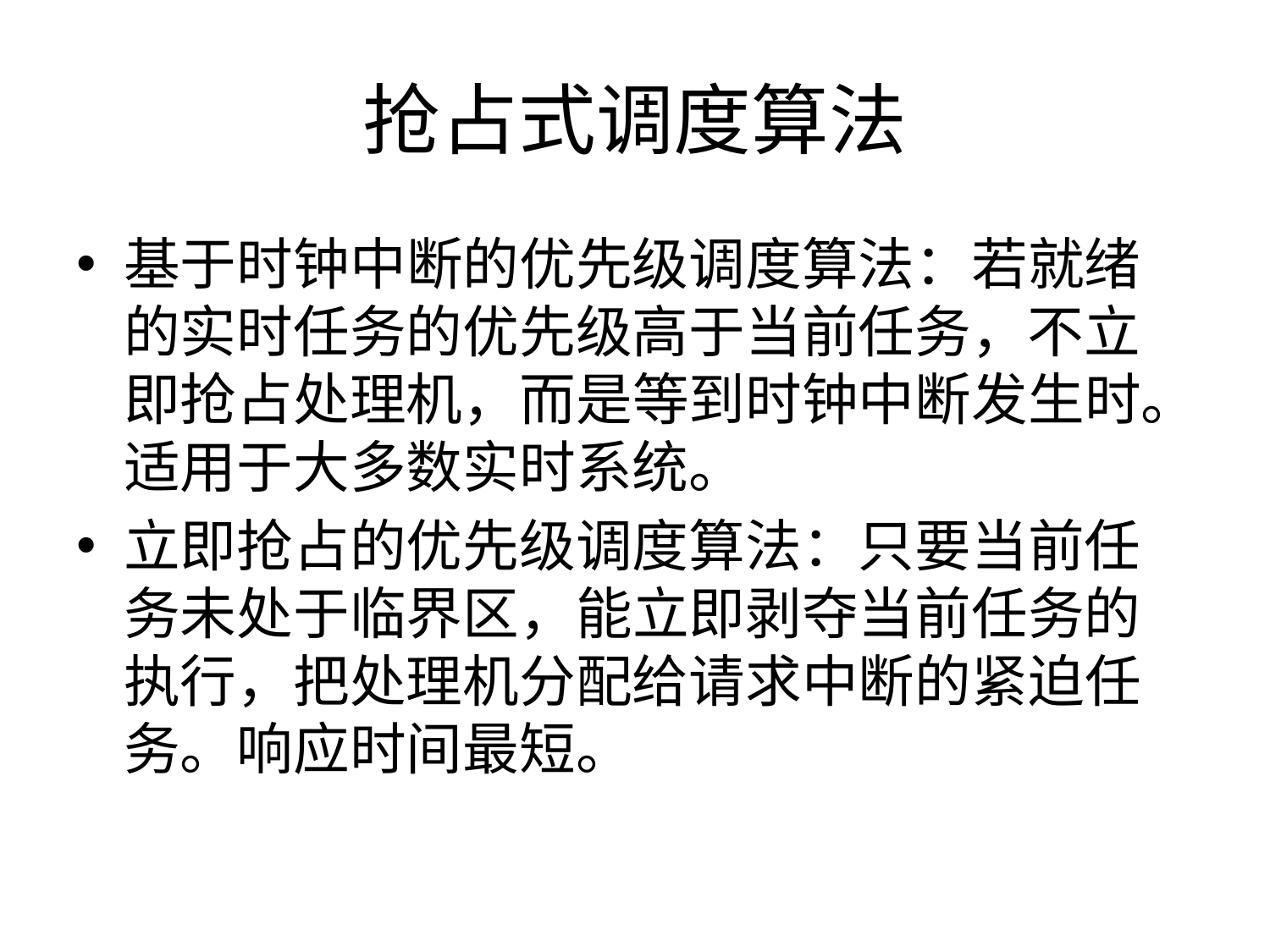

# 抢占式调度算法
基于时钟中断的优先级调度算法：若就绪的实时任务的优先级高于当前任务，不立即抢占处理机，而是等到时钟中断发生时。适用于大多数实时系统。
立即抢占的优先级调度算法：只要当前任务未处于临界区，能立即剥夺当前任务的执行，把处理机分配给请求中断的紧迫任务。响应时间最短。